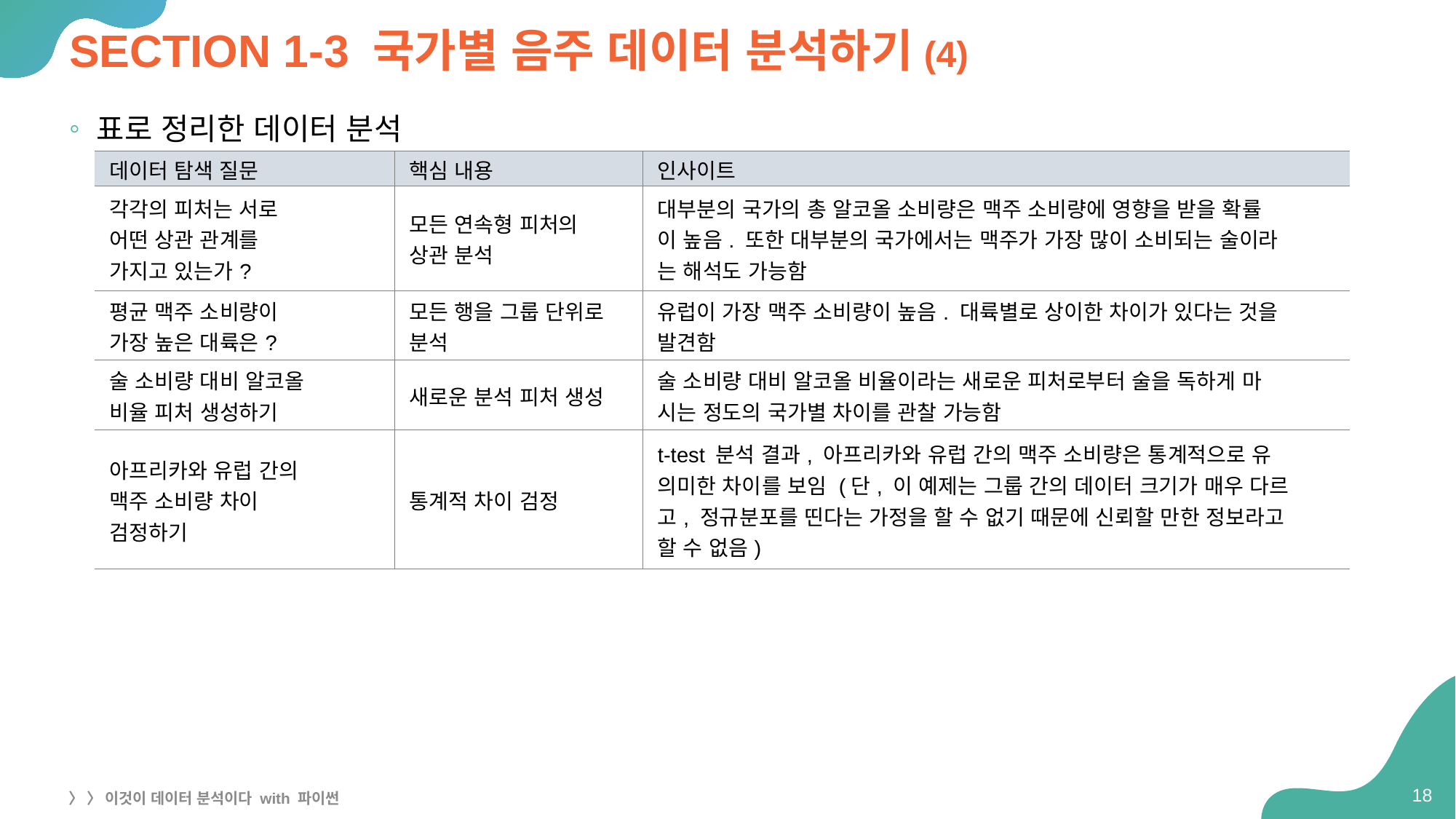

# SECTION 1-3 국가별 음주 데이터 분석하기(4)
표로 정리한 데이터 분석
| 데이터 탐색 질문 | 핵심 내용 | 인사이트 |
| --- | --- | --- |
| 각각의 피처는 서로 어떤 상관 관계를 가지고 있는가? | 모든 연속형 피처의 상관 분석 | 대부분의 국가의 총 알코올 소비량은 맥주 소비량에 영향을 받을 확률 이 높음. 또한 대부분의 국가에서는 맥주가 가장 많이 소비되는 술이라 는 해석도 가능함 |
| 평균 맥주 소비량이 가장 높은 대륙은? | 모든 행을 그룹 단위로 분석 | 유럽이 가장 맥주 소비량이 높음. 대륙별로 상이한 차이가 있다는 것을 발견함 |
| 술 소비량 대비 알코올 비율 피처 생성하기 | 새로운 분석 피처 생성 | 술 소비량 대비 알코올 비율이라는 새로운 피처로부터 술을 독하게 마 시는 정도의 국가별 차이를 관찰 가능함 |
| 아프리카와 유럽 간의 맥주 소비량 차이 검정하기 | 통계적 차이 검정 | t-test 분석 결과, 아프리카와 유럽 간의 맥주 소비량은 통계적으로 유 의미한 차이를 보임 (단, 이 예제는 그룹 간의 데이터 크기가 매우 다르 고, 정규분포를 띤다는 가정을 할 수 없기 때문에 신뢰할 만한 정보라고 할 수 없음) |
18
〉 〉 이것이 데이터 분석이다 with 파이썬